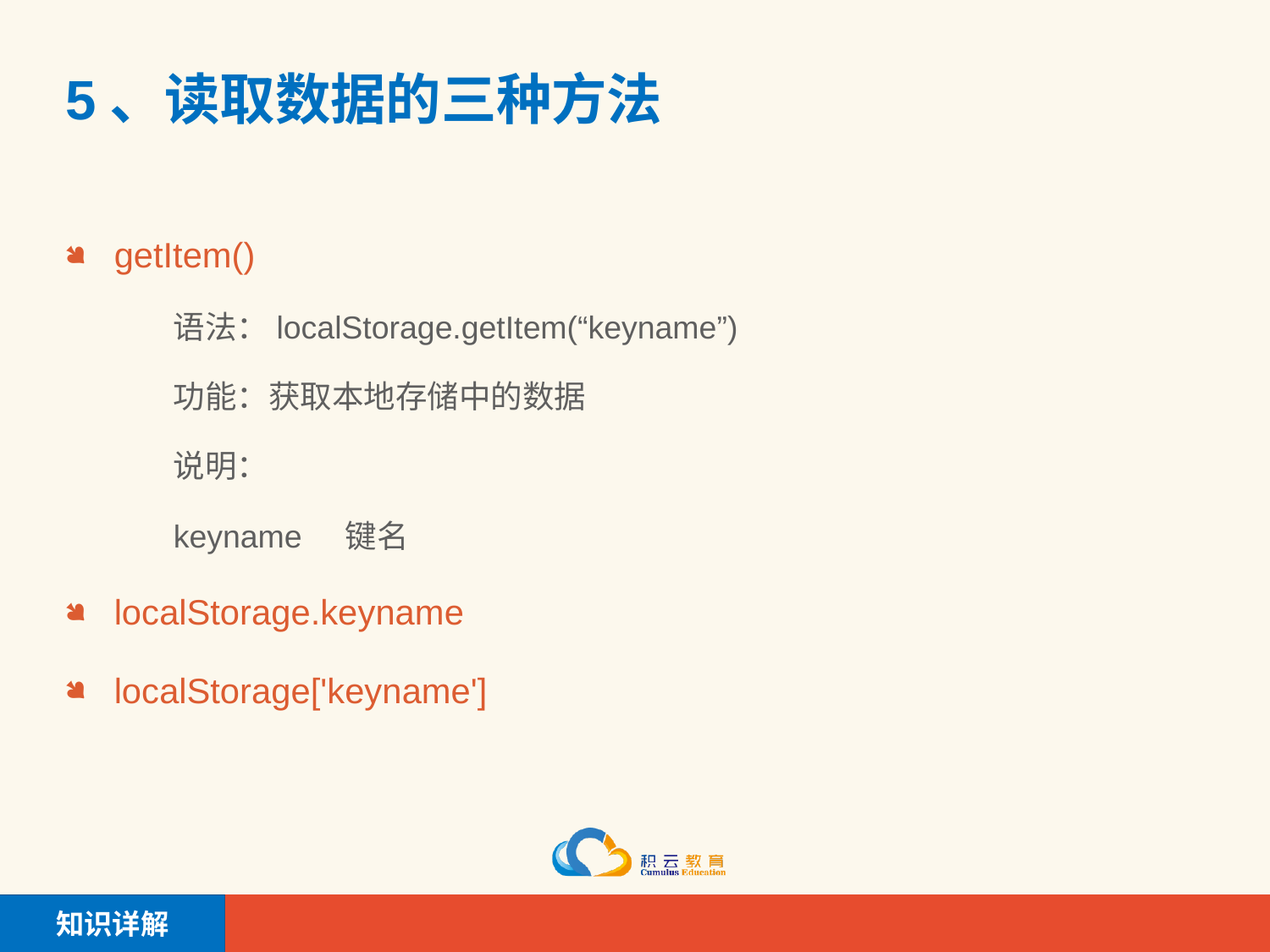

# 5、读取数据的三种方法
getItem()
语法：localStorage.getItem(“keyname”)
功能：获取本地存储中的数据
说明：
keyname    键名
localStorage.keyname
localStorage['keyname']